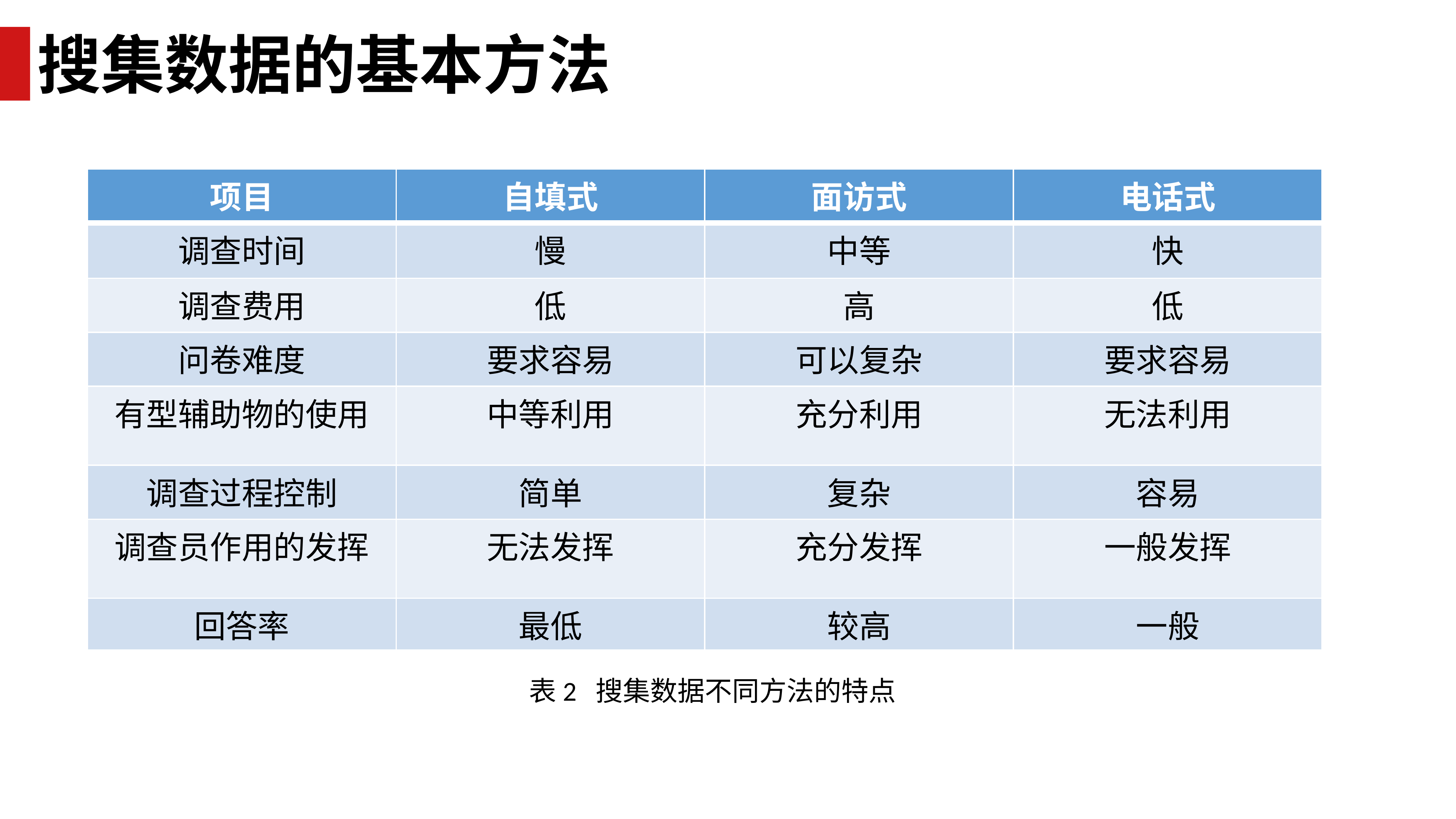

搜集数据的基本方法

| 项目 | 自填式 | 面访式 | 电话式 |
| --- | --- | --- | --- |
| 调查时间 | 慢 | 中等 | 快 |
| 调查费用 | 低 | 高 | 低 |
| 问卷难度 | 要求容易 | 可以复杂 | 要求容易 |
| 有型辅助物的使用 | 中等利用 | 充分利用 | 无法利用 |
| 调查过程控制 | 简单 | 复杂 | 容易 |
| 调查员作用的发挥 | 无法发挥 | 充分发挥 | 一般发挥 |
| 回答率 | 最低 | 较高 | 一般 |

表2  搜集数据不同方法的特点
37